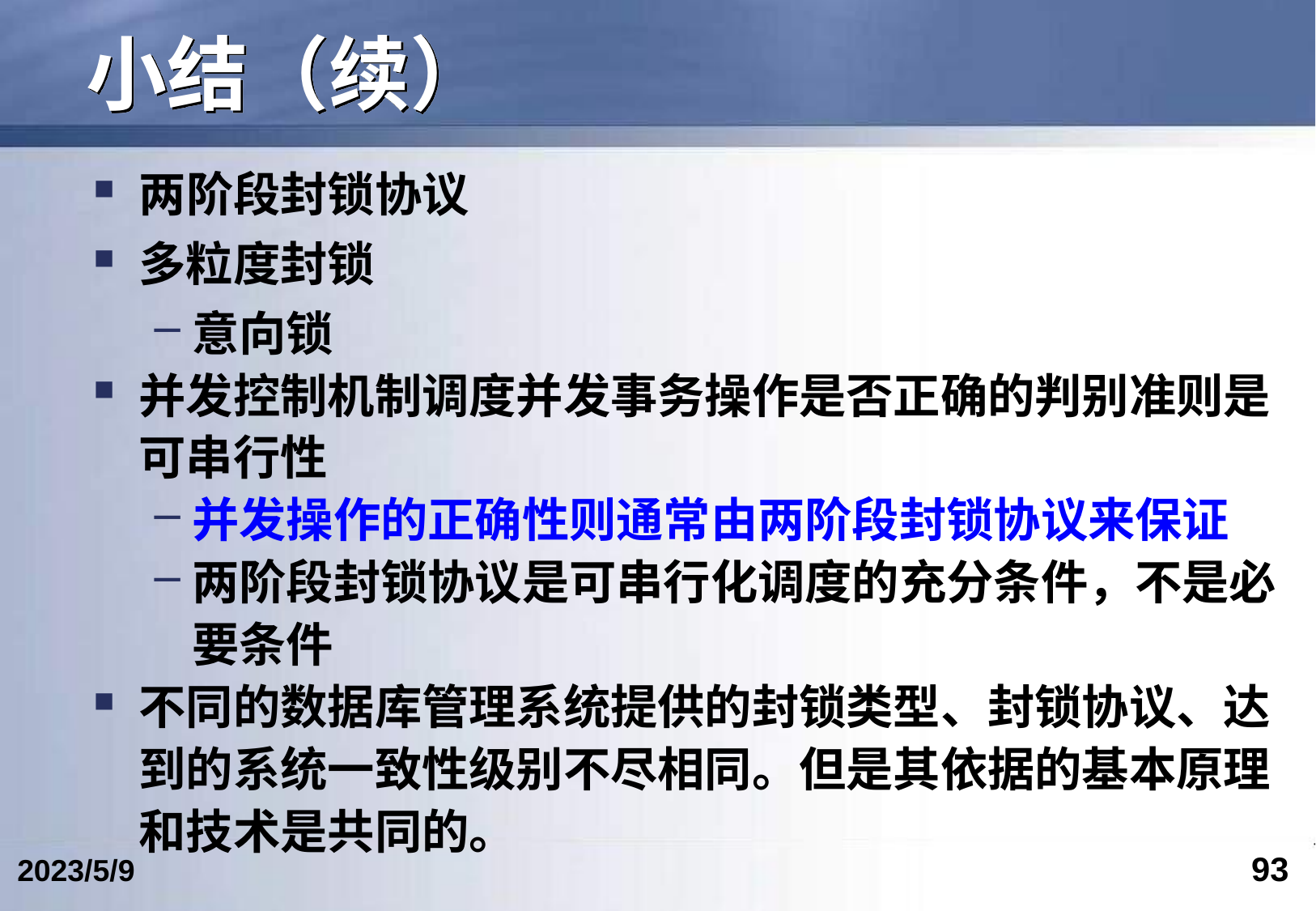

# 小结（续）
两阶段封锁协议
多粒度封锁
意向锁
并发控制机制调度并发事务操作是否正确的判别准则是可串行性
并发操作的正确性则通常由两阶段封锁协议来保证
两阶段封锁协议是可串行化调度的充分条件，不是必要条件
不同的数据库管理系统提供的封锁类型、封锁协议、达到的系统一致性级别不尽相同。但是其依据的基本原理和技术是共同的。
93
2023/5/9